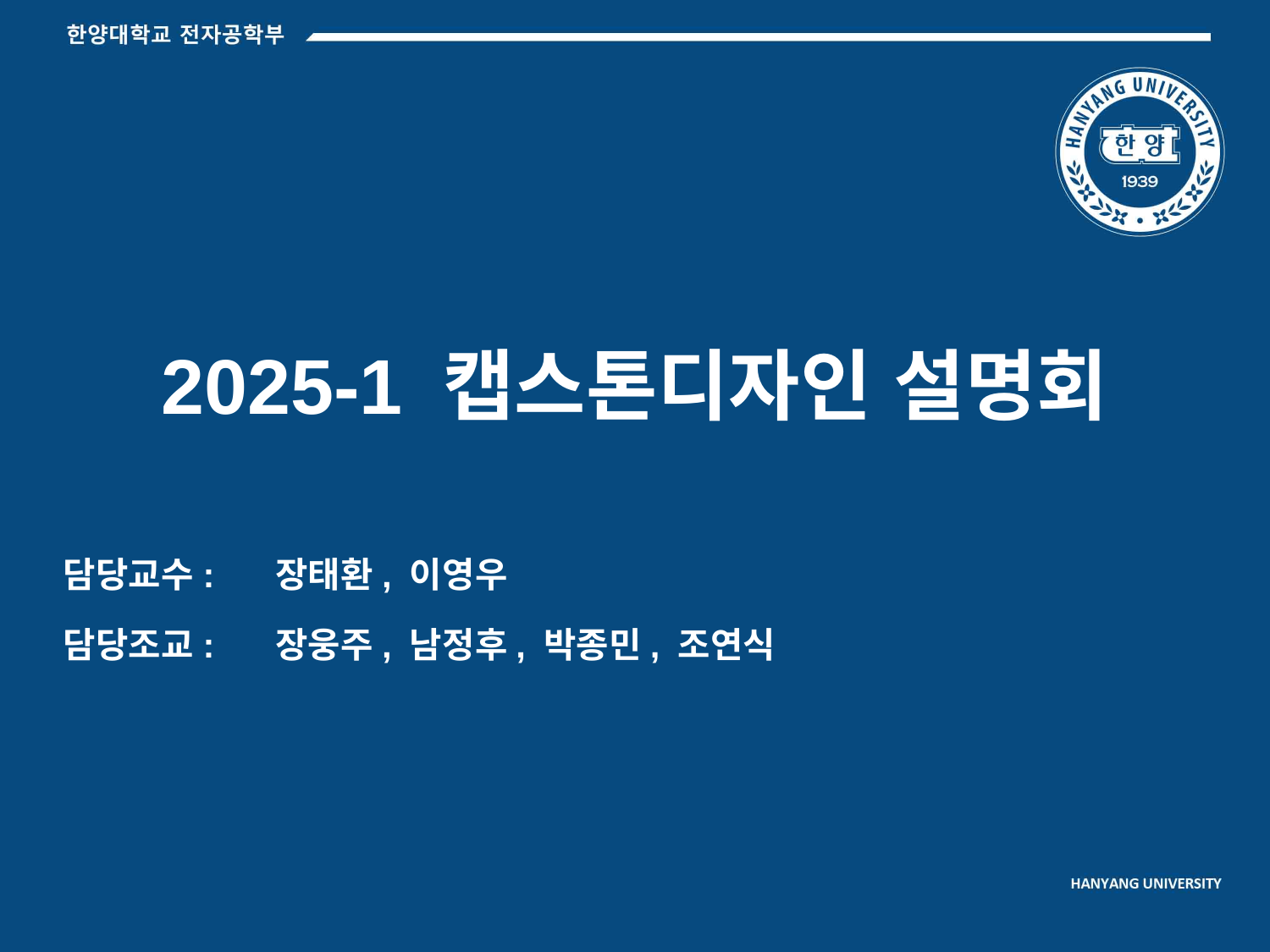

2025-1 캡스톤디자인 설명회
장태환, 이영우
장웅주, 남정후, 박종민, 조연식